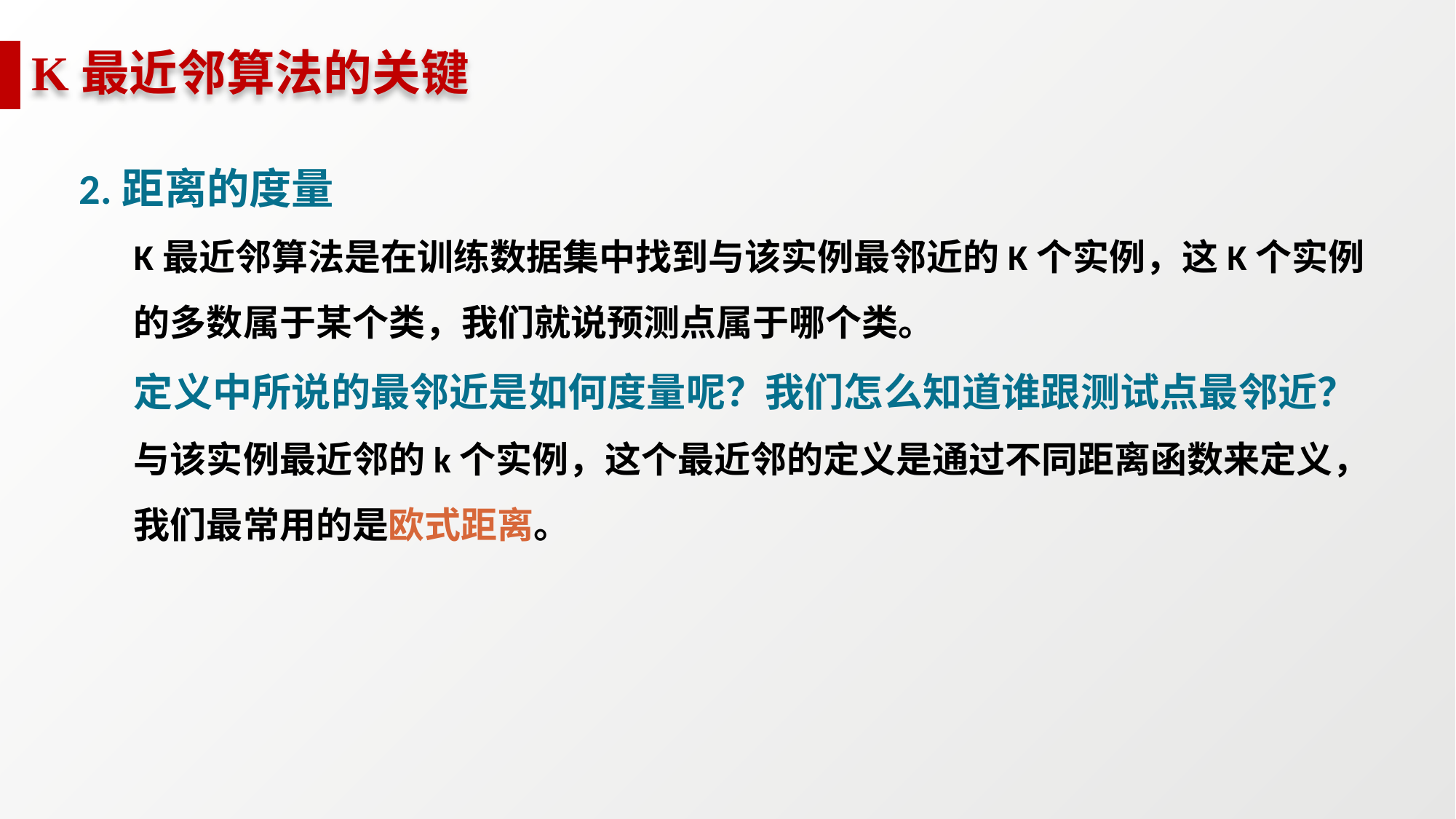

# K最近邻算法的关键
2.距离的度量
K最近邻算法是在训练数据集中找到与该实例最邻近的K个实例，这K个实例的多数属于某个类，我们就说预测点属于哪个类。
定义中所说的最邻近是如何度量呢？我们怎么知道谁跟测试点最邻近？
与该实例最近邻的k个实例，这个最近邻的定义是通过不同距离函数来定义，我们最常用的是欧式距离。